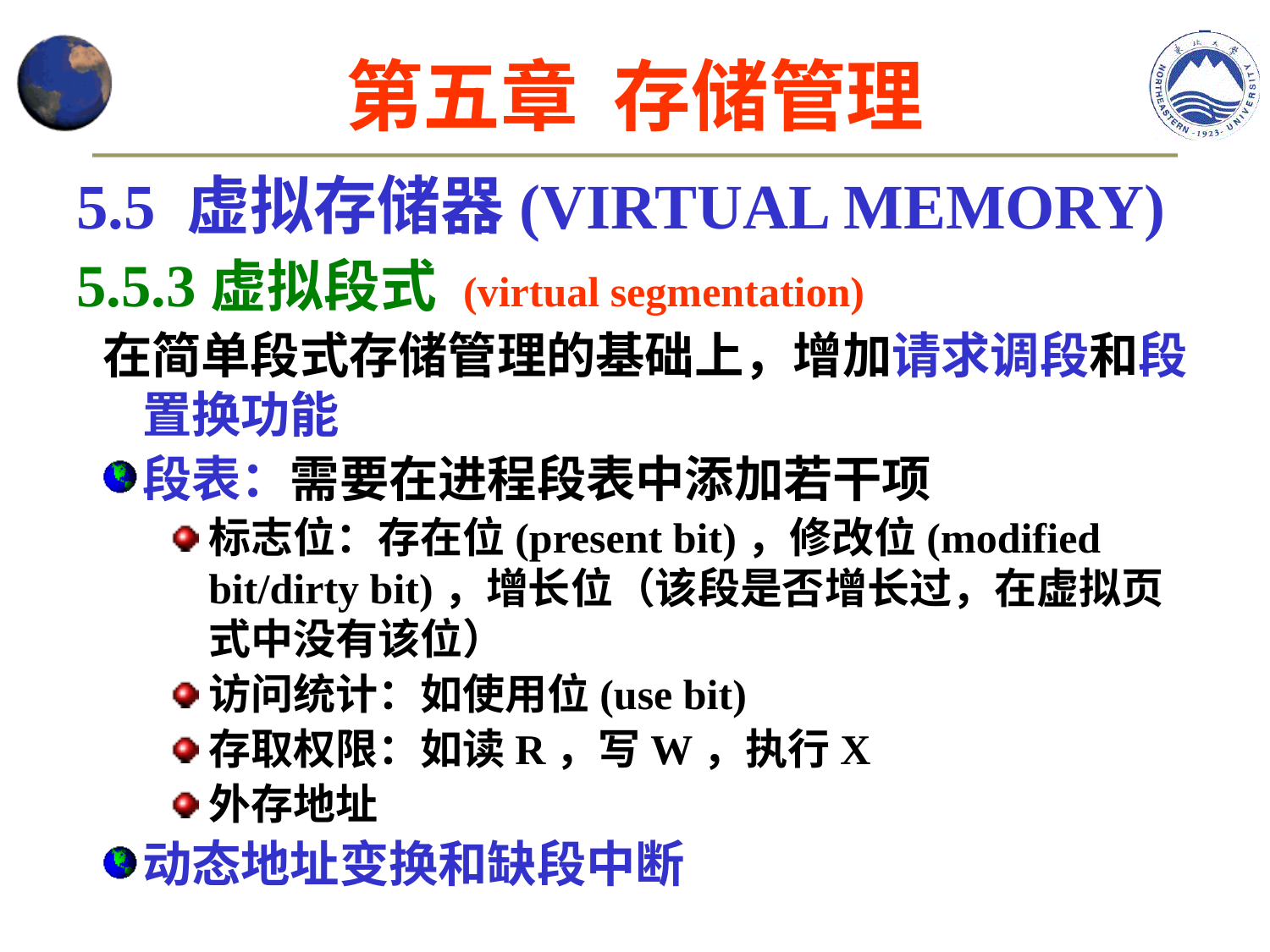

第五章  存储管理
5.5 虚拟存储器(VIRTUAL MEMORY)
5.5.3虚拟段式 (virtual segmentation)
在简单段式存储管理的基础上，增加请求调段和段置换功能
段表：需要在进程段表中添加若干项
标志位：存在位(present bit)，修改位(modified bit/dirty bit)，增长位（该段是否增长过，在虚拟页式中没有该位）
访问统计：如使用位(use bit)
存取权限：如读R，写W，执行X
外存地址
动态地址变换和缺段中断